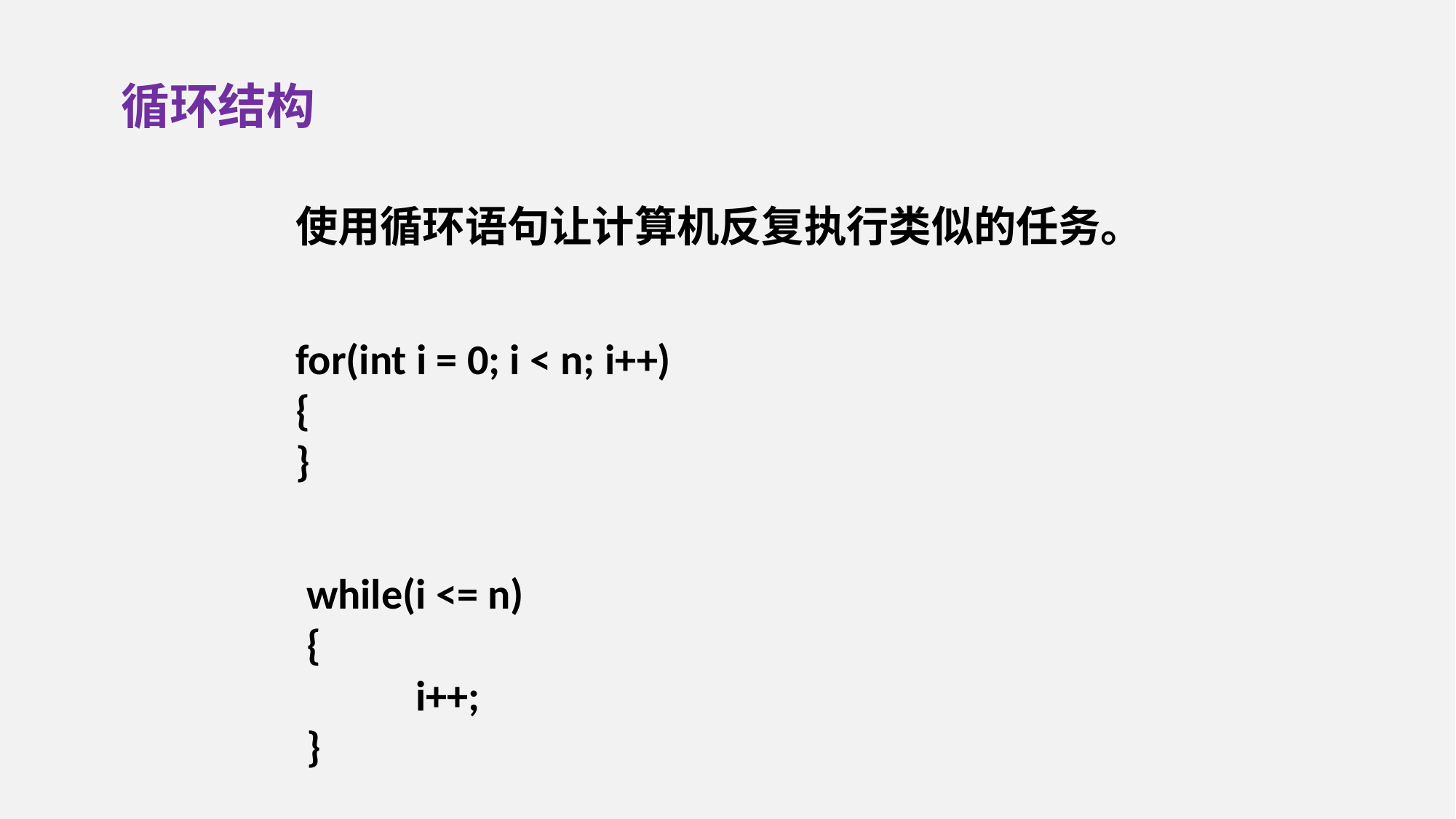

循环结构
使用循环语句让计算机反复执行类似的任务。
for(int i = 0; i < n; i++)
{
}
while(i <= n)
{
	i++;
}